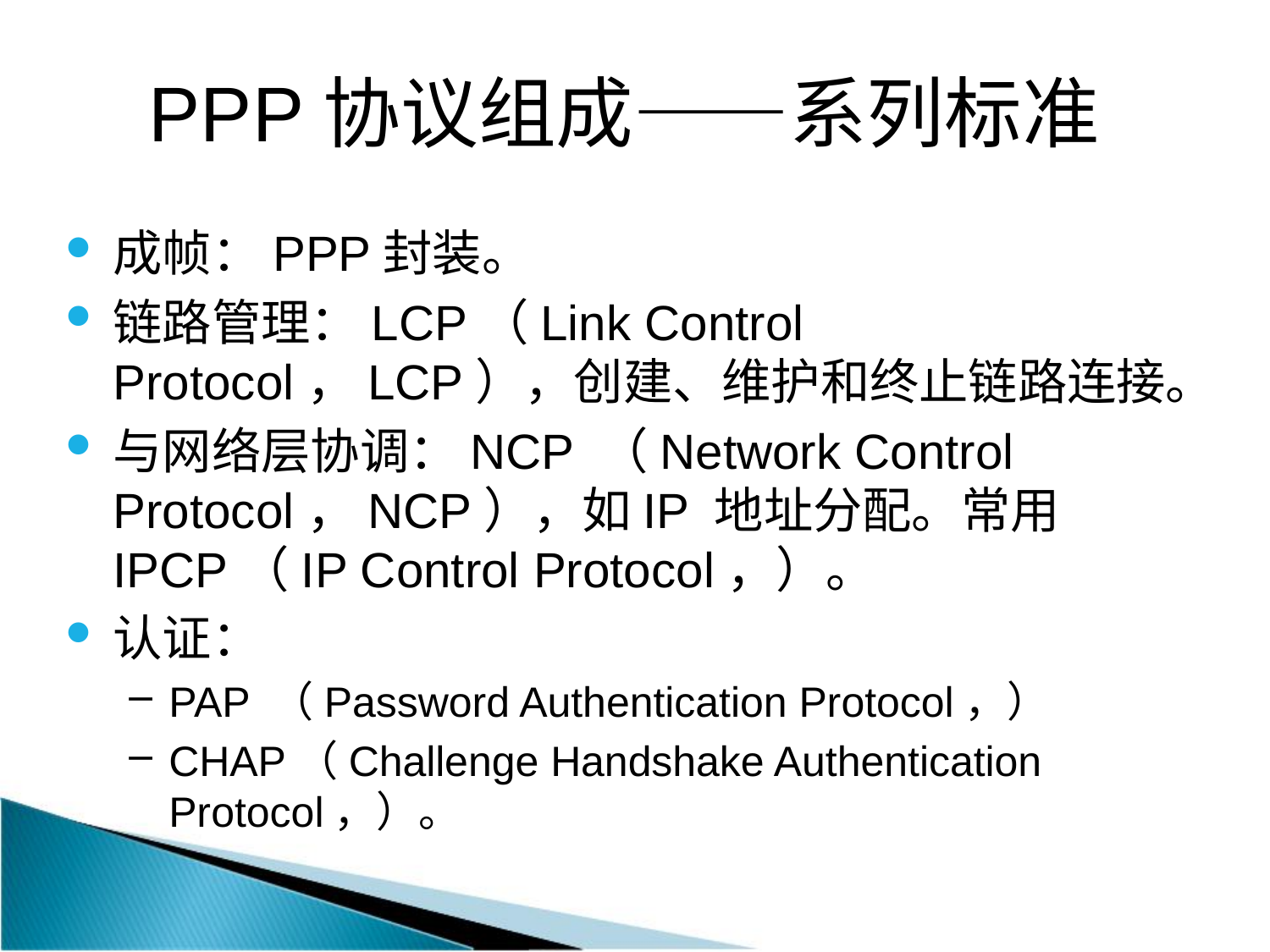

PPP协议组成——系列标准
成帧：PPP封装。
链路管理：LCP（Link Control Protocol，LCP），创建、维护和终止链路连接。
与网络层协调：NCP （Network Control Protocol，NCP），如IP 地址分配。常用IPCP（IP Control Protocol，）。
认证：
PAP （Password Authentication Protocol，）
CHAP（Challenge Handshake Authentication Protocol，）。